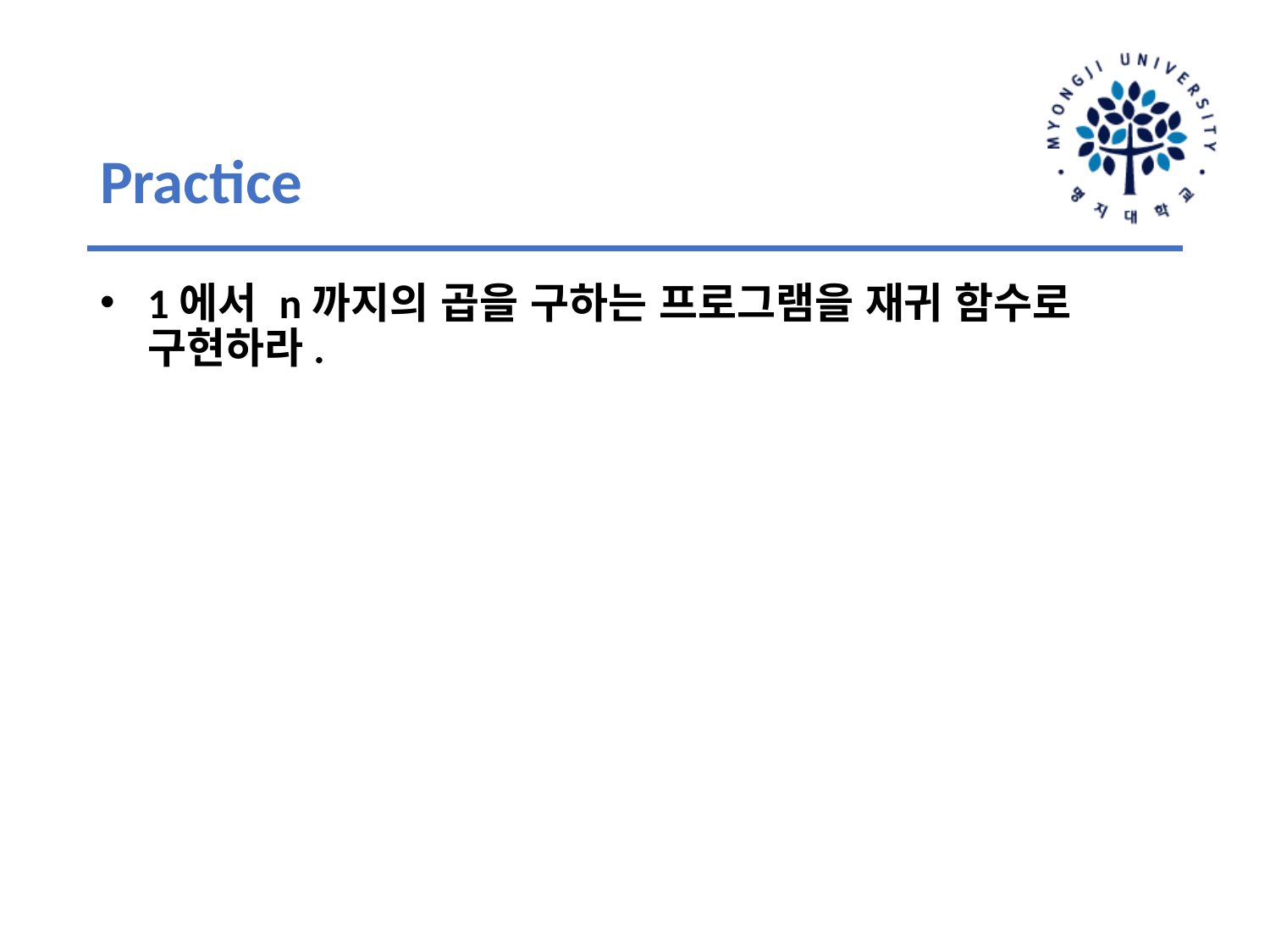

# Practice
1에서 n까지의 곱을 구하는 프로그램을 재귀 함수로 구현하라.